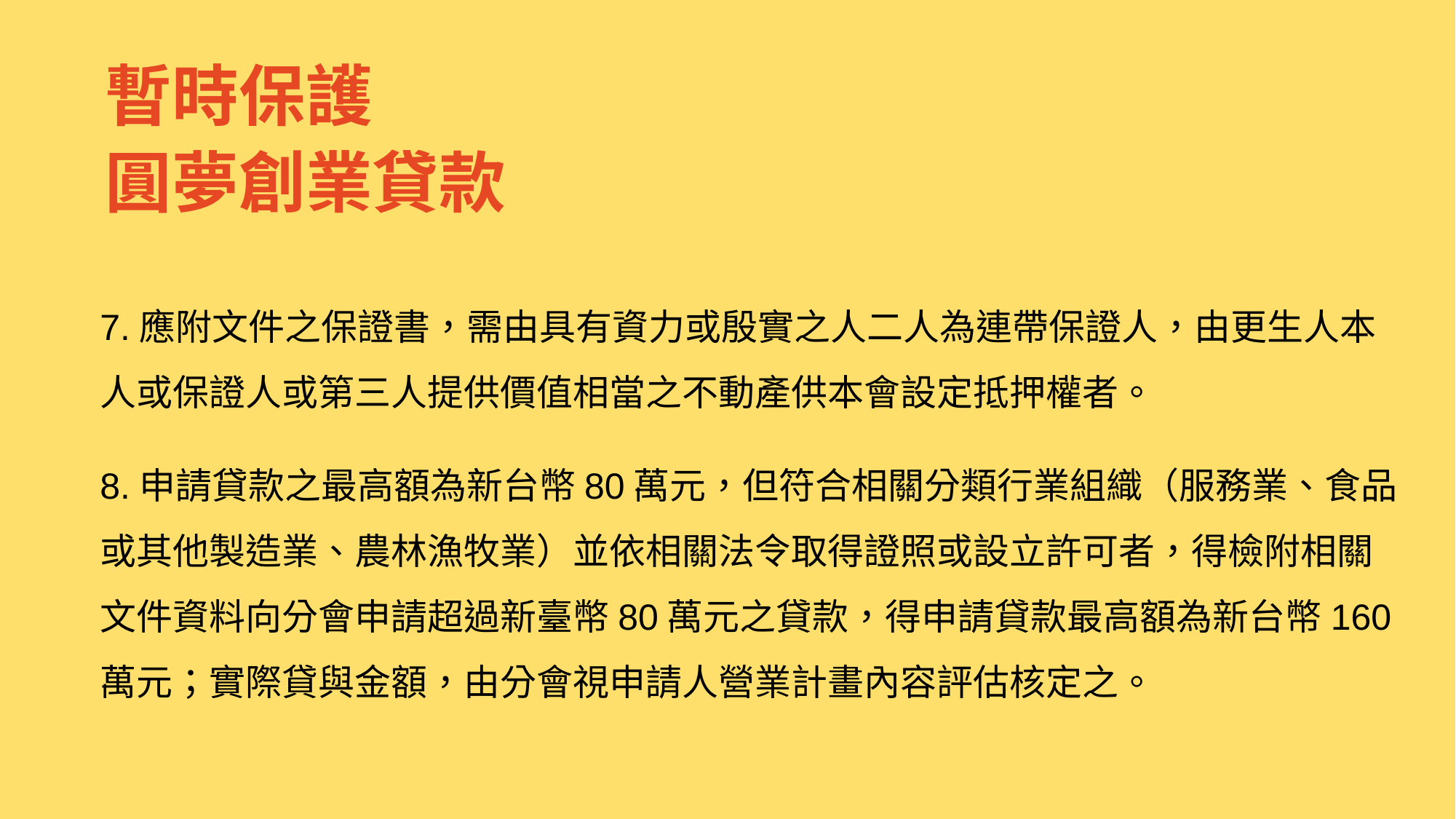

暫時保護
圓夢創業貸款
7.應附文件之保證書，需由具有資力或殷實之人二人為連帶保證人，由更生人本人或保證人或第三人提供價值相當之不動產供本會設定抵押權者。
8.申請貸款之最高額為新台幣80萬元，但符合相關分類行業組織（服務業、食品或其他製造業、農林漁牧業）並依相關法令取得證照或設立許可者，得檢附相關文件資料向分會申請超過新臺幣80萬元之貸款，得申請貸款最高額為新台幣160萬元；實際貸與金額，由分會視申請人營業計畫內容評估核定之。